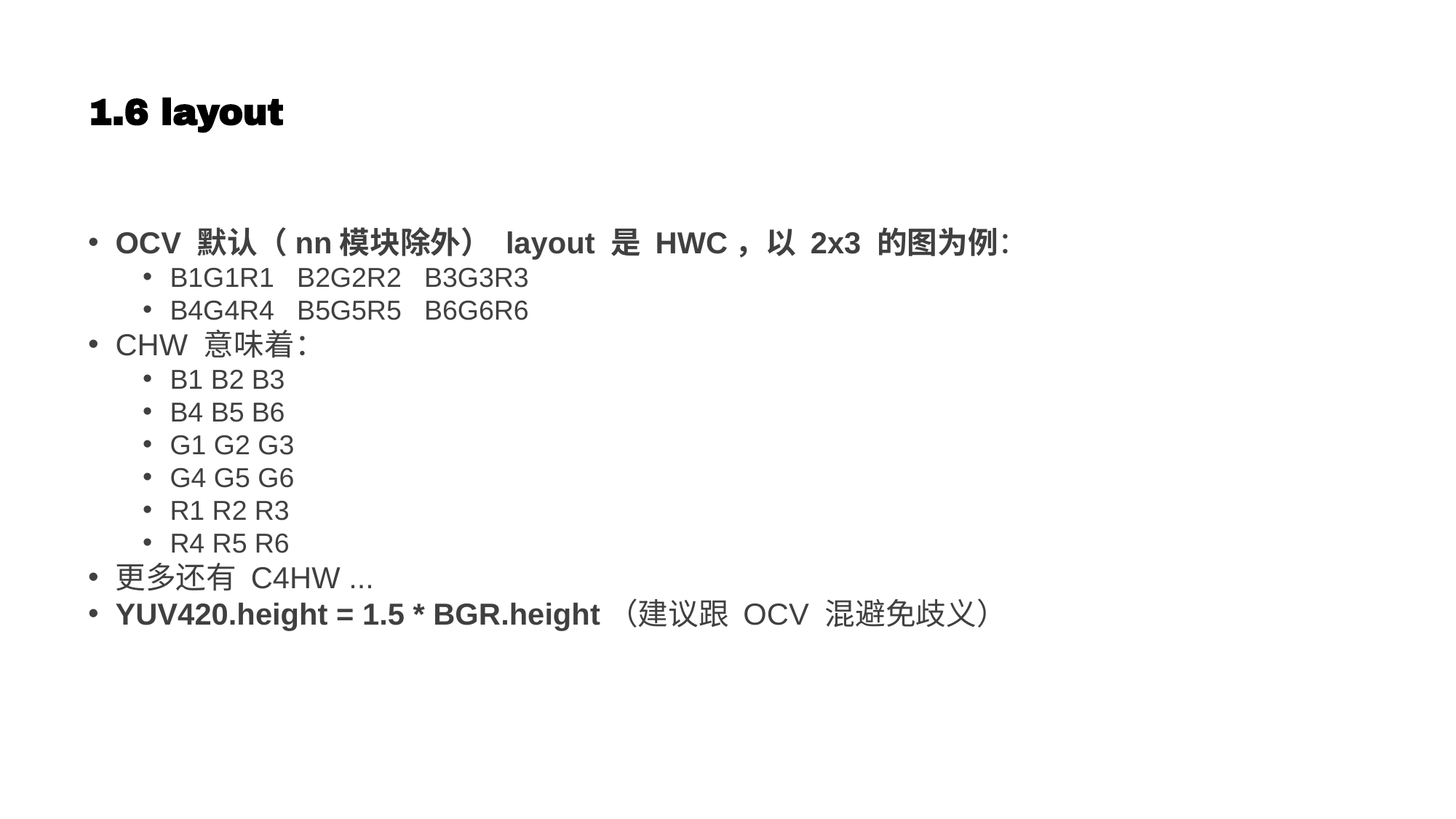

1.6 layout
OCV 默认（nn模块除外） layout 是 HWC，以 2x3 的图为例：
B1G1R1   B2G2R2   B3G3R3
B4G4R4   B5G5R5   B6G6R6
CHW 意味着：
B1 B2 B3
B4 B5 B6
G1 G2 G3
G4 G5 G6
R1 R2 R3
R4 R5 R6
更多还有 C4HW ...
YUV420.height = 1.5 * BGR.height（建议跟 OCV 混避免歧义）